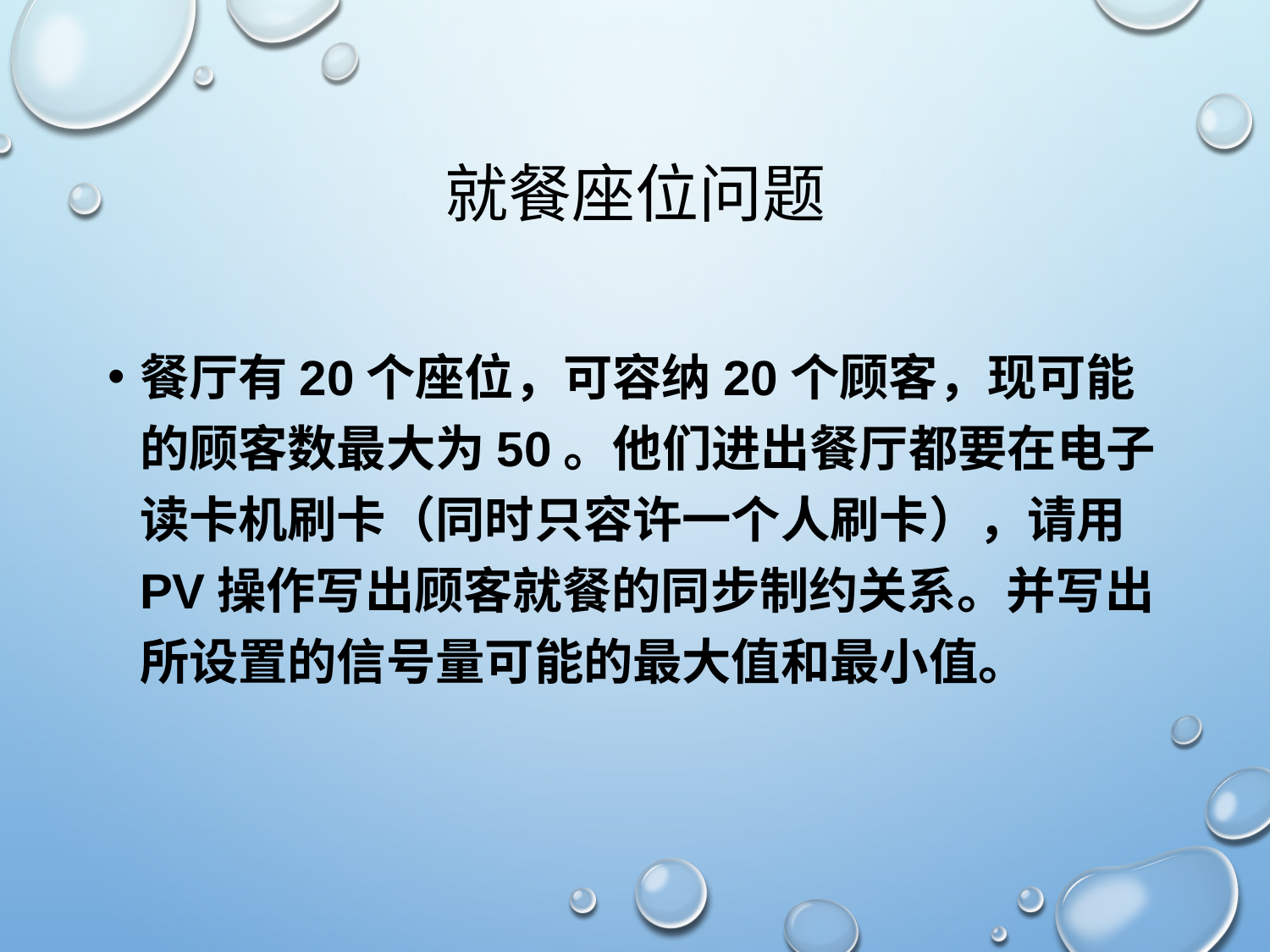

餐厅有20个座位，可容纳20个顾客，现可能的顾客数最大为50。他们进出餐厅都要在电子读卡机刷卡（同时只容许一个人刷卡），请用PV操作写出顾客就餐的同步制约关系。并写出所设置的信号量可能的最大值和最小值。
# 就餐座位问题
6